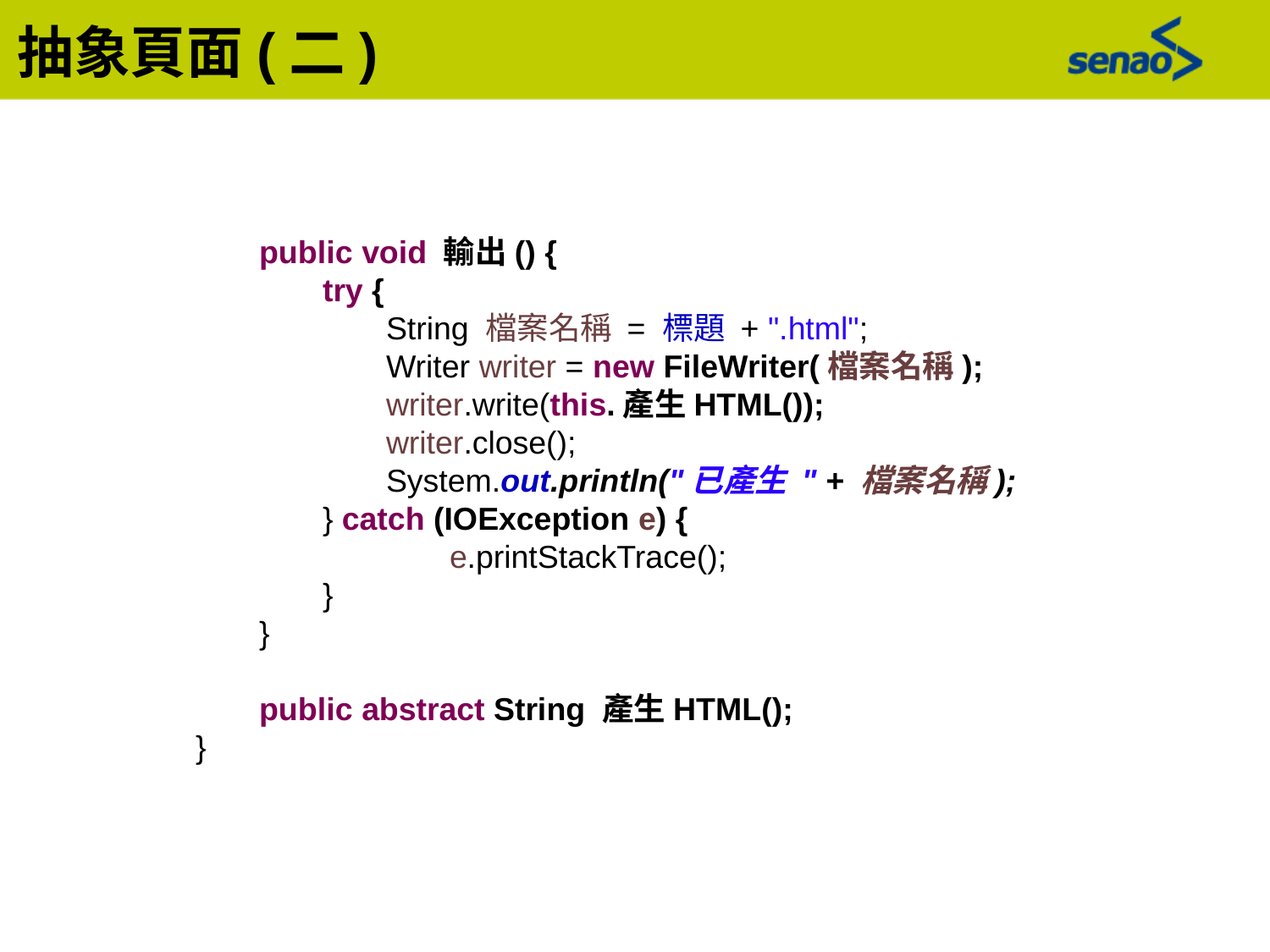

抽象頁面(二)
public void 輸出() {
try {
String 檔案名稱 = 標題 + ".html";
Writer writer = new FileWriter(檔案名稱);
writer.write(this.產生HTML());
writer.close();
System.out.println("已產生 " + 檔案名稱);
} catch (IOException e) {
	e.printStackTrace();
}
}

public abstract String 產生HTML();
}